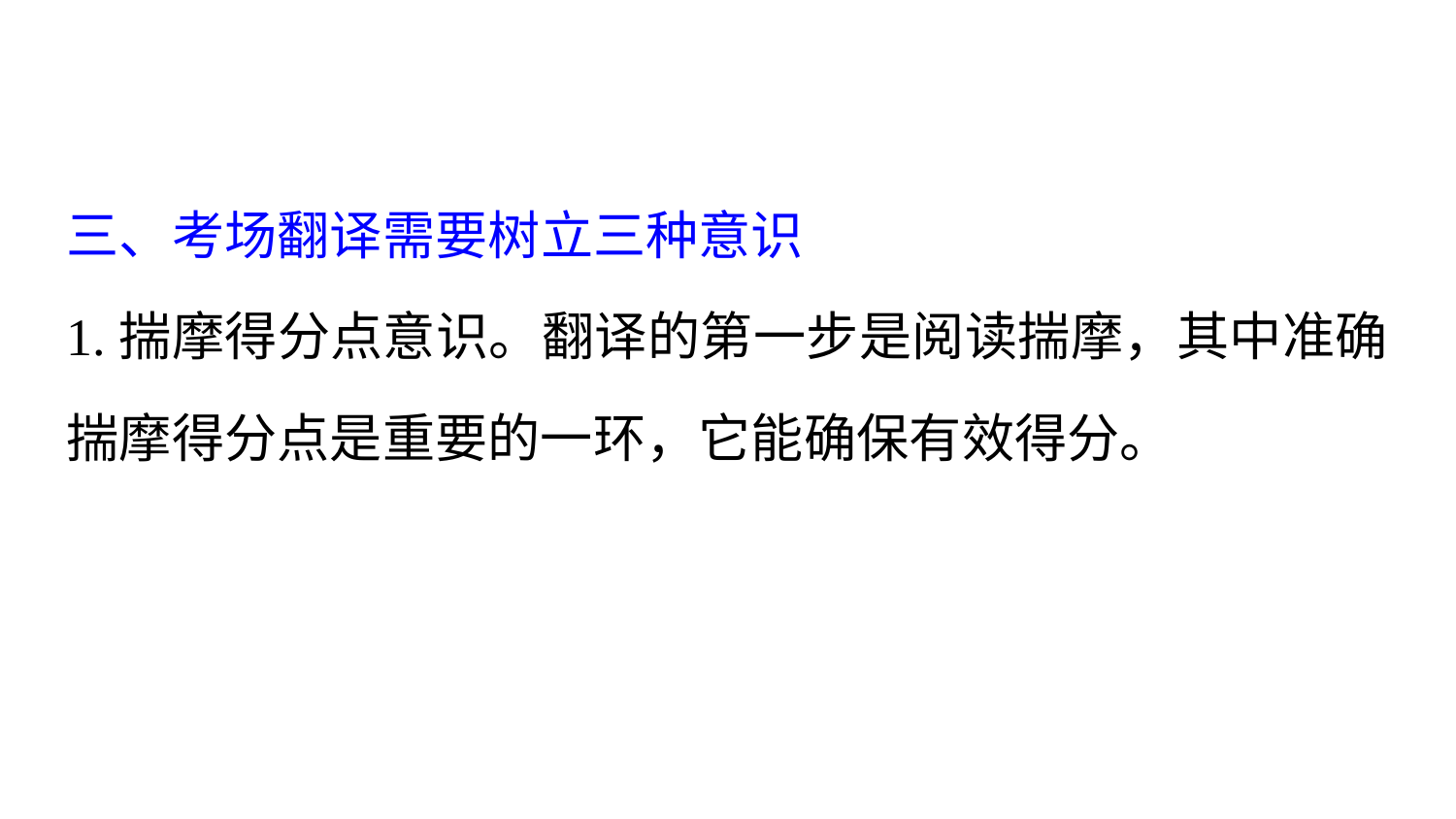

三、考场翻译需要树立三种意识
1.揣摩得分点意识。翻译的第一步是阅读揣摩，其中准确揣摩得分点是重要的一环，它能确保有效得分。